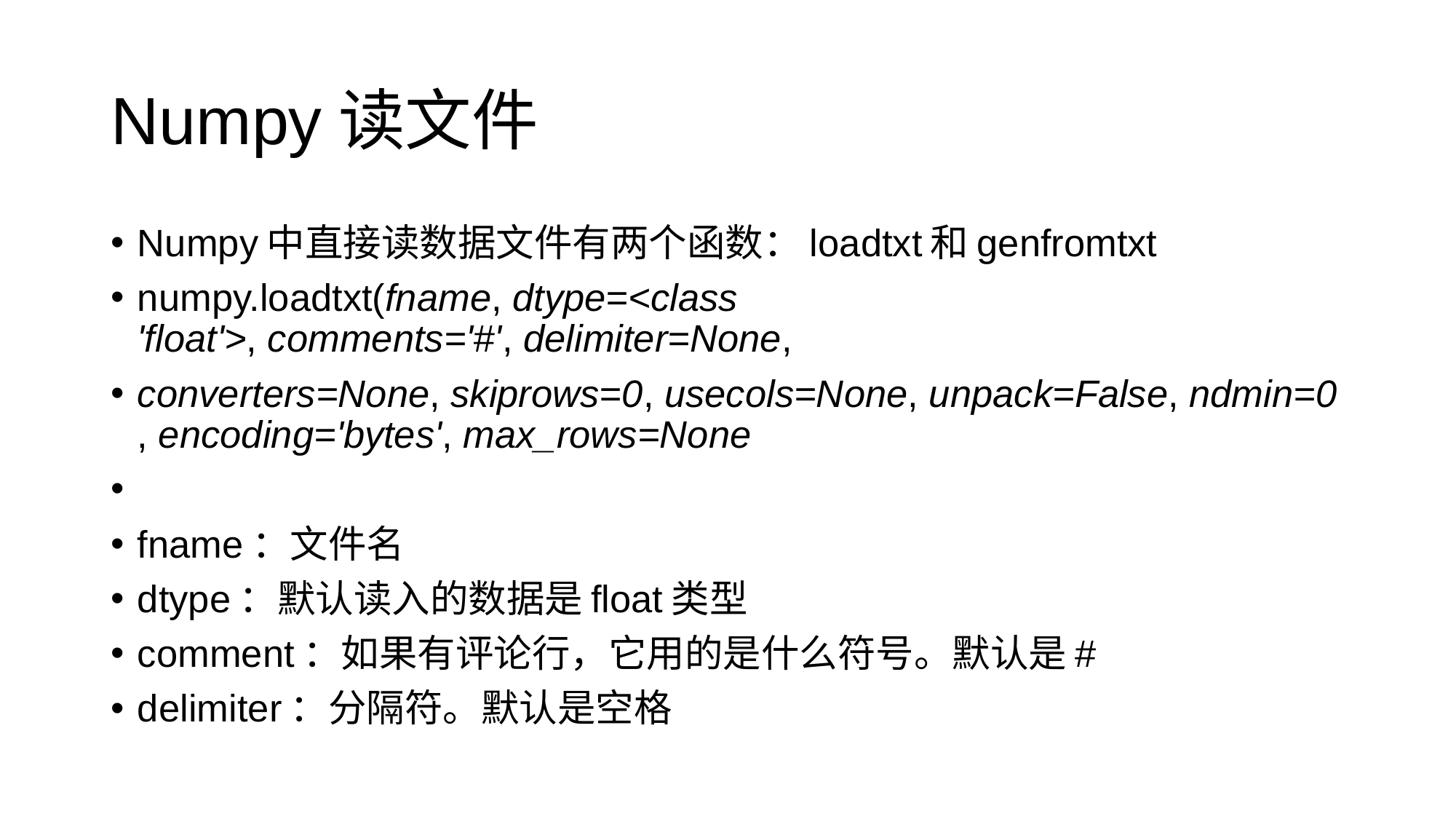

# Numpy读文件
Numpy中直接读数据文件有两个函数：loadtxt和genfromtxt
numpy.loadtxt(fname, dtype=<class 'float'>, comments='#', delimiter=None,
converters=None, skiprows=0, usecols=None, unpack=False, ndmin=0, encoding='bytes', max_rows=None

fname：文件名
dtype：默认读入的数据是float类型
comment：如果有评论行，它用的是什么符号。默认是#
delimiter：分隔符。默认是空格